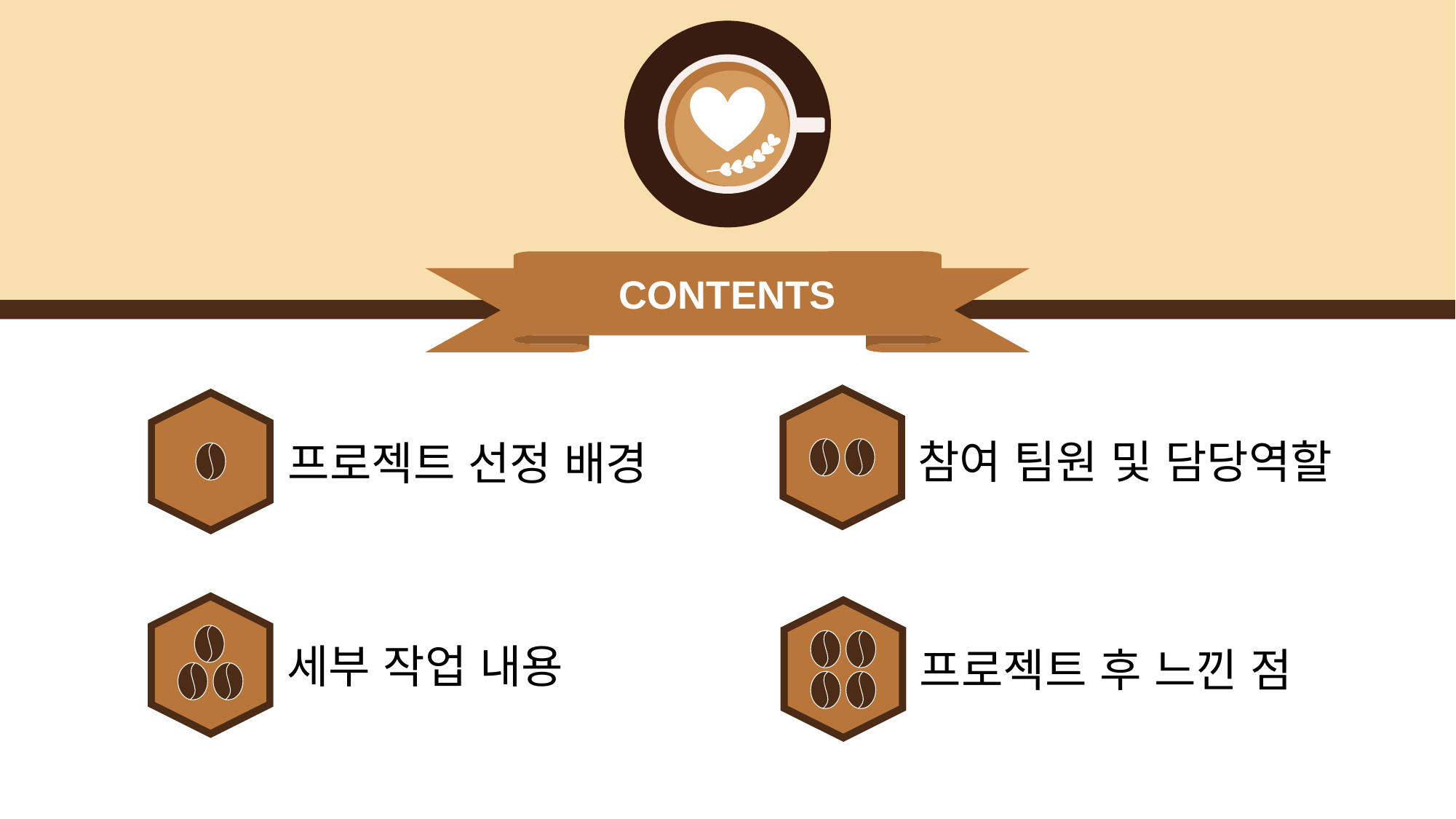

참여 팀원 및 담당역할
프로젝트 선정 배경

세부 작업 내용
프로젝트 후 느낀 점